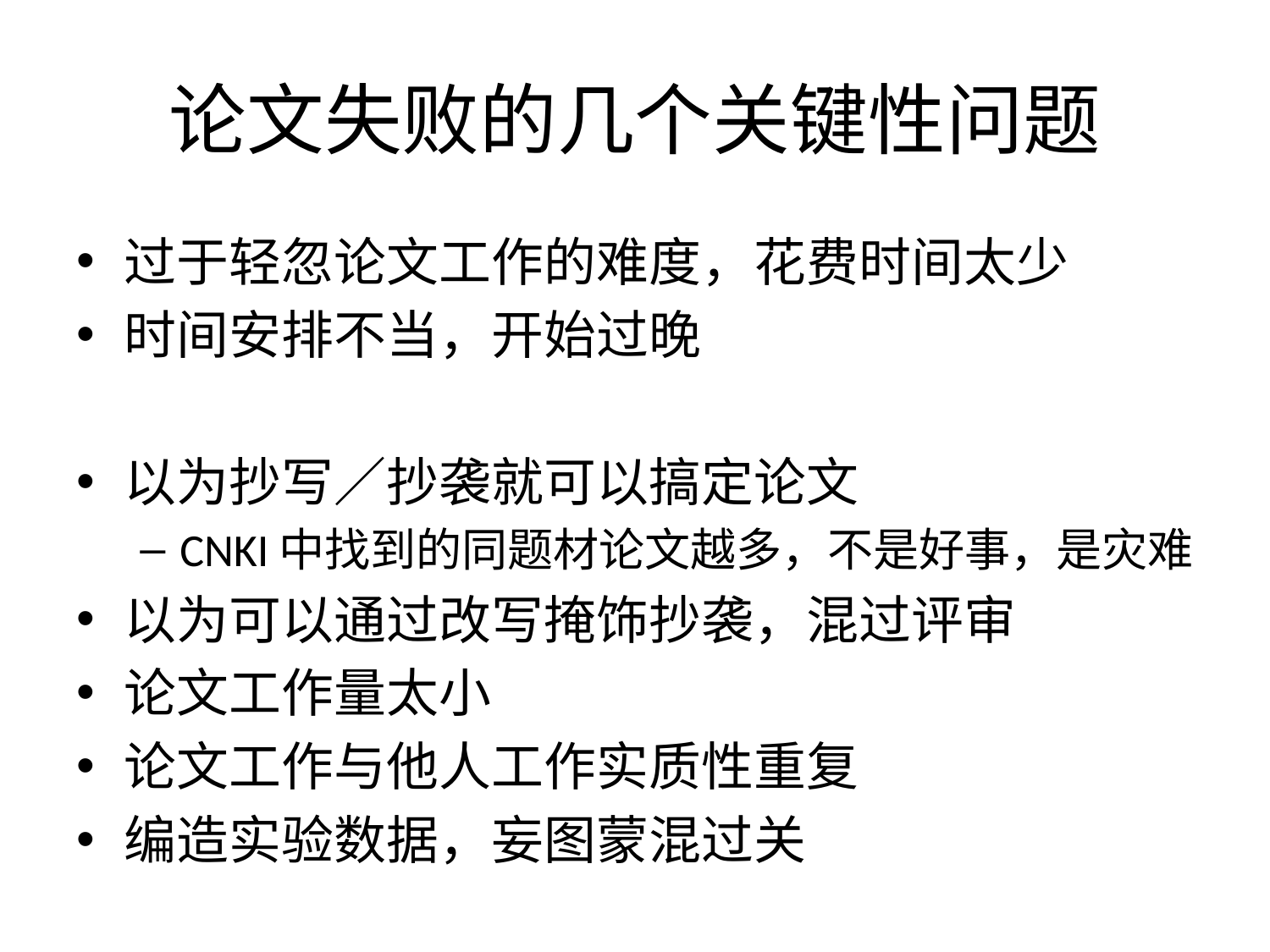

# 论文失败的几个关键性问题
过于轻忽论文工作的难度，花费时间太少
时间安排不当，开始过晚

以为抄写／抄袭就可以搞定论文
CNKI中找到的同题材论文越多，不是好事，是灾难
以为可以通过改写掩饰抄袭，混过评审
论文工作量太小
论文工作与他人工作实质性重复
编造实验数据，妄图蒙混过关